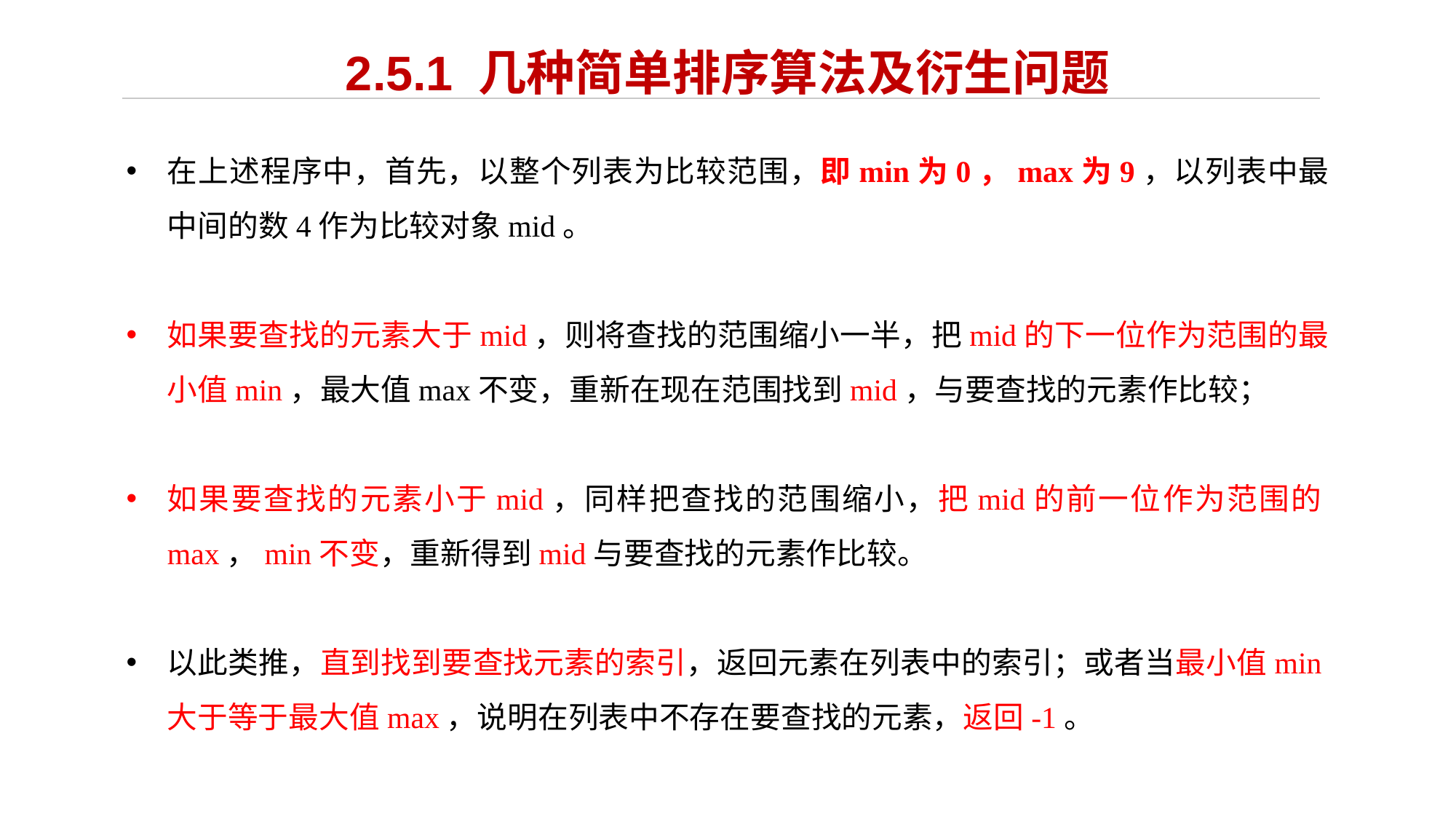

# 2.5.1 几种简单排序算法及衍生问题
在上述程序中，首先，以整个列表为比较范围，即min为0，max为9，以列表中最中间的数4作为比较对象mid。

如果要查找的元素大于mid，则将查找的范围缩小一半，把mid的下一位作为范围的最小值min，最大值max不变，重新在现在范围找到mid，与要查找的元素作比较；

如果要查找的元素小于mid，同样把查找的范围缩小，把mid的前一位作为范围的max，min不变，重新得到mid与要查找的元素作比较。

以此类推，直到找到要查找元素的索引，返回元素在列表中的索引；或者当最小值min大于等于最大值max，说明在列表中不存在要查找的元素，返回-1。